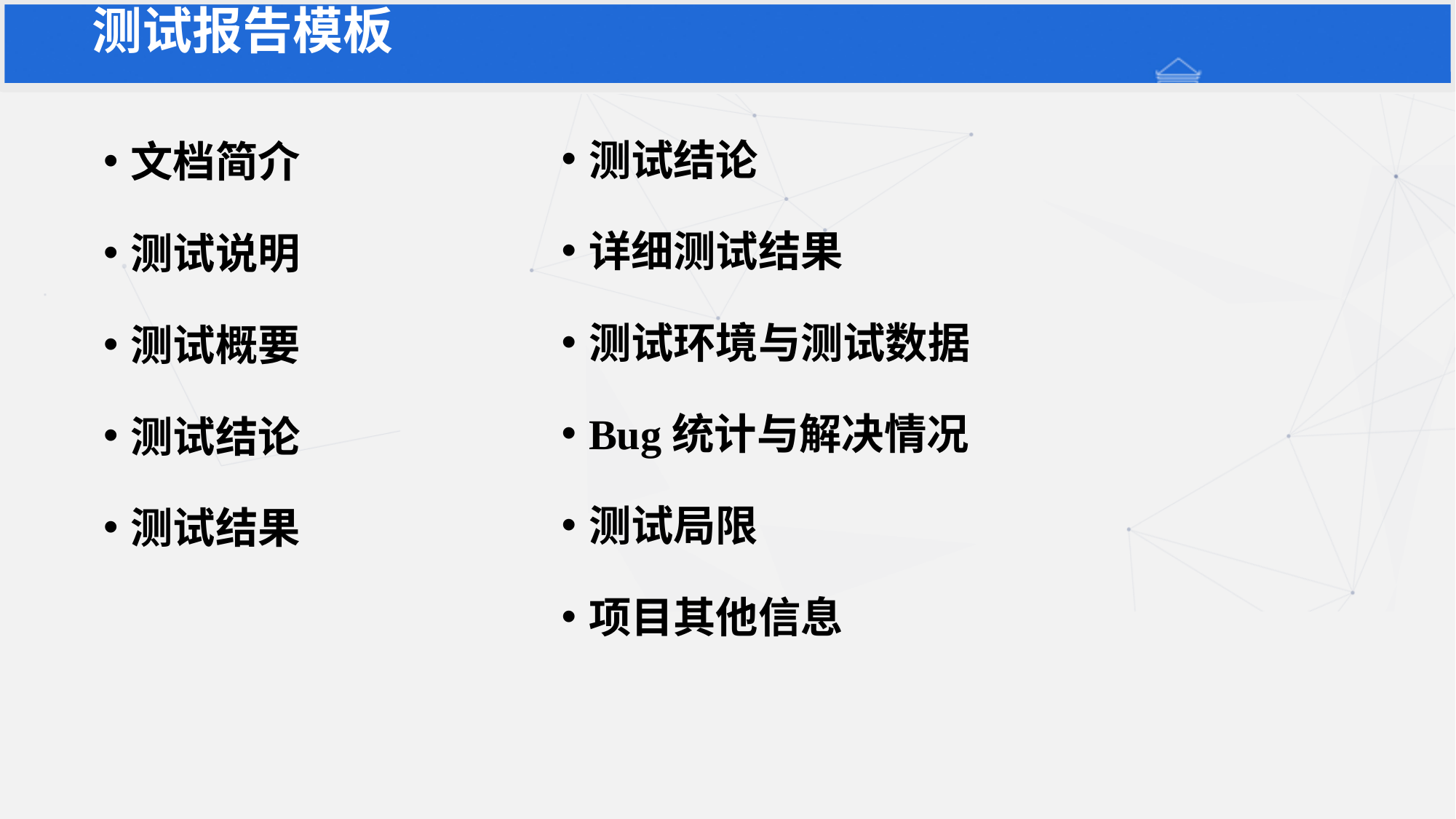

测试报告模板
测试结论
详细测试结果
测试环境与测试数据
Bug统计与解决情况
测试局限
项目其他信息
文档简介
测试说明
测试概要
测试结论
测试结果